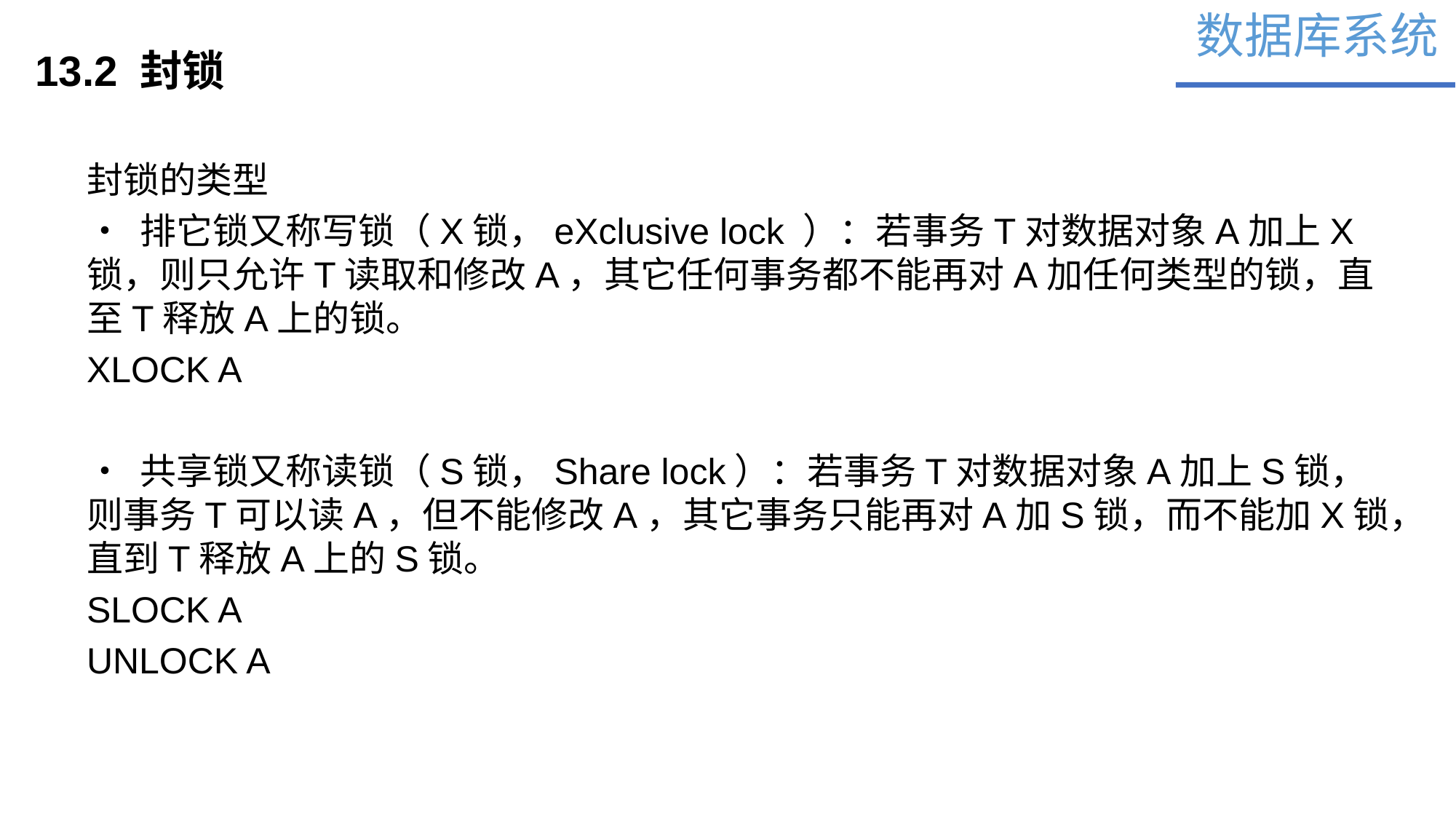

数据库系统
13.2 封锁

封锁的类型
• 排它锁又称写锁（X锁，eXclusive lock ）：若事务T对数据对象A加上X锁，则只允许T读取和修改A，其它任何事务都不能再对A加任何类型的锁，直至T释放A上的锁。
XLOCK A

• 共享锁又称读锁（S锁，Share lock）：若事务T对数据对象A加上S锁，则事务T可以读A，但不能修改A，其它事务只能再对A加S锁，而不能加X锁，直到T释放A上的S锁。
SLOCK A
UNLOCK A